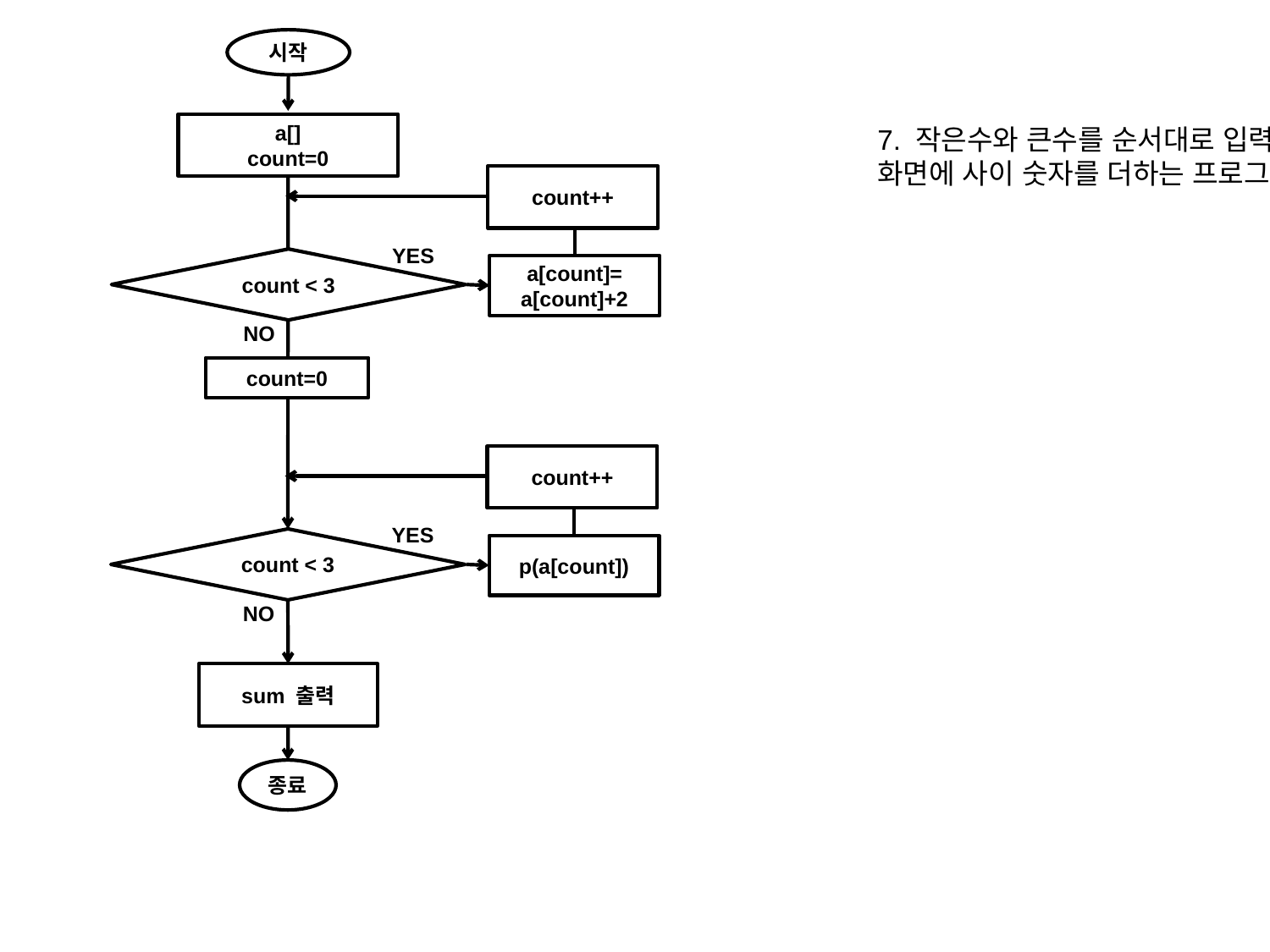

시작
a[]
count=0
7. 작은수와 큰수를 순서대로 입력받은다음에 화면에 사이 숫자를 더하는 프로그램
count++
YES
count < 3
a[count]=
a[count]+2
NO
count=0
count++
YES
count < 3
p(a[count])
NO
sum 출력
종료